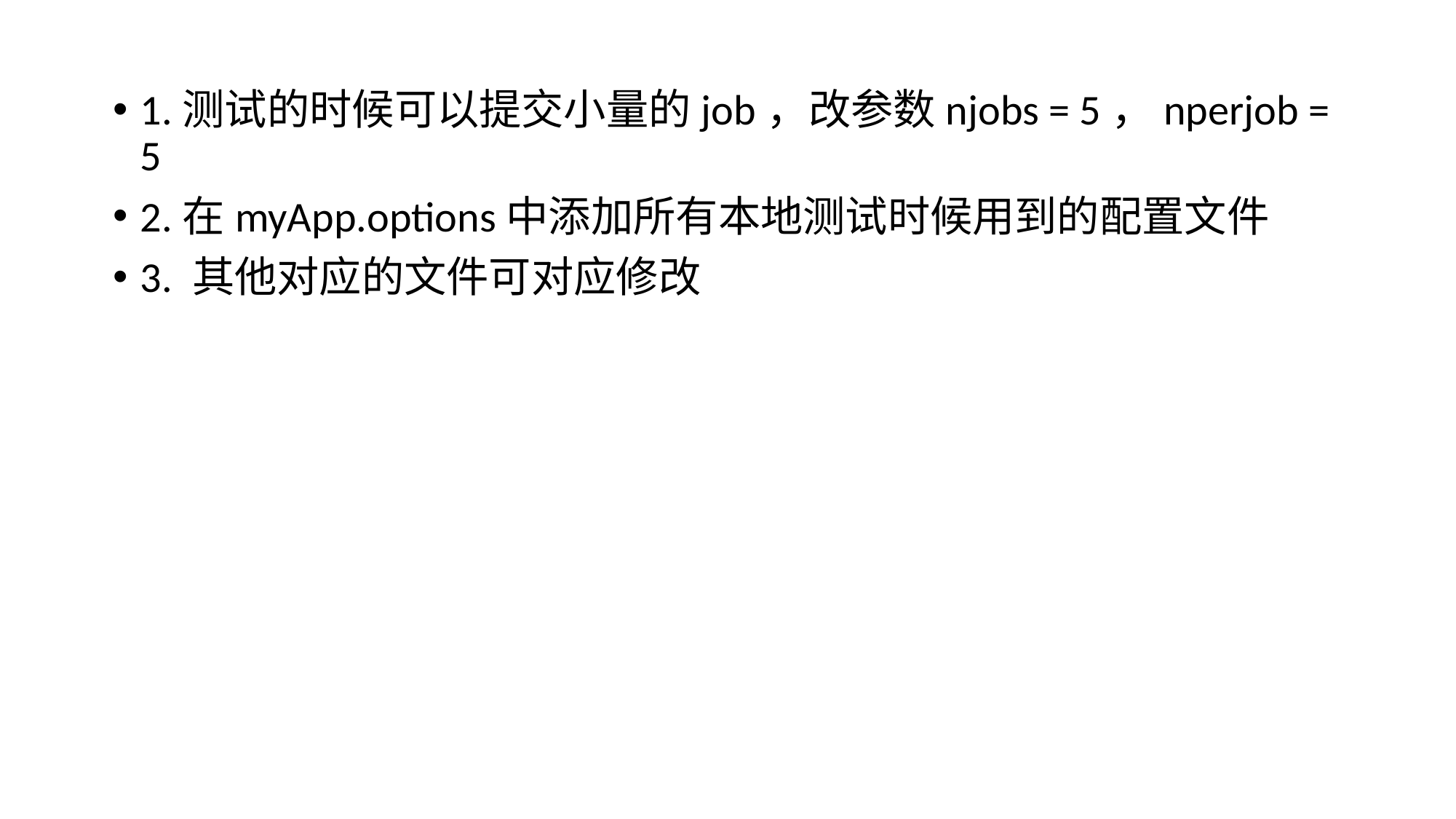

1.测试的时候可以提交小量的job，改参数njobs = 5，nperjob = 5
2.在myApp.options中添加所有本地测试时候用到的配置文件
3. 其他对应的文件可对应修改